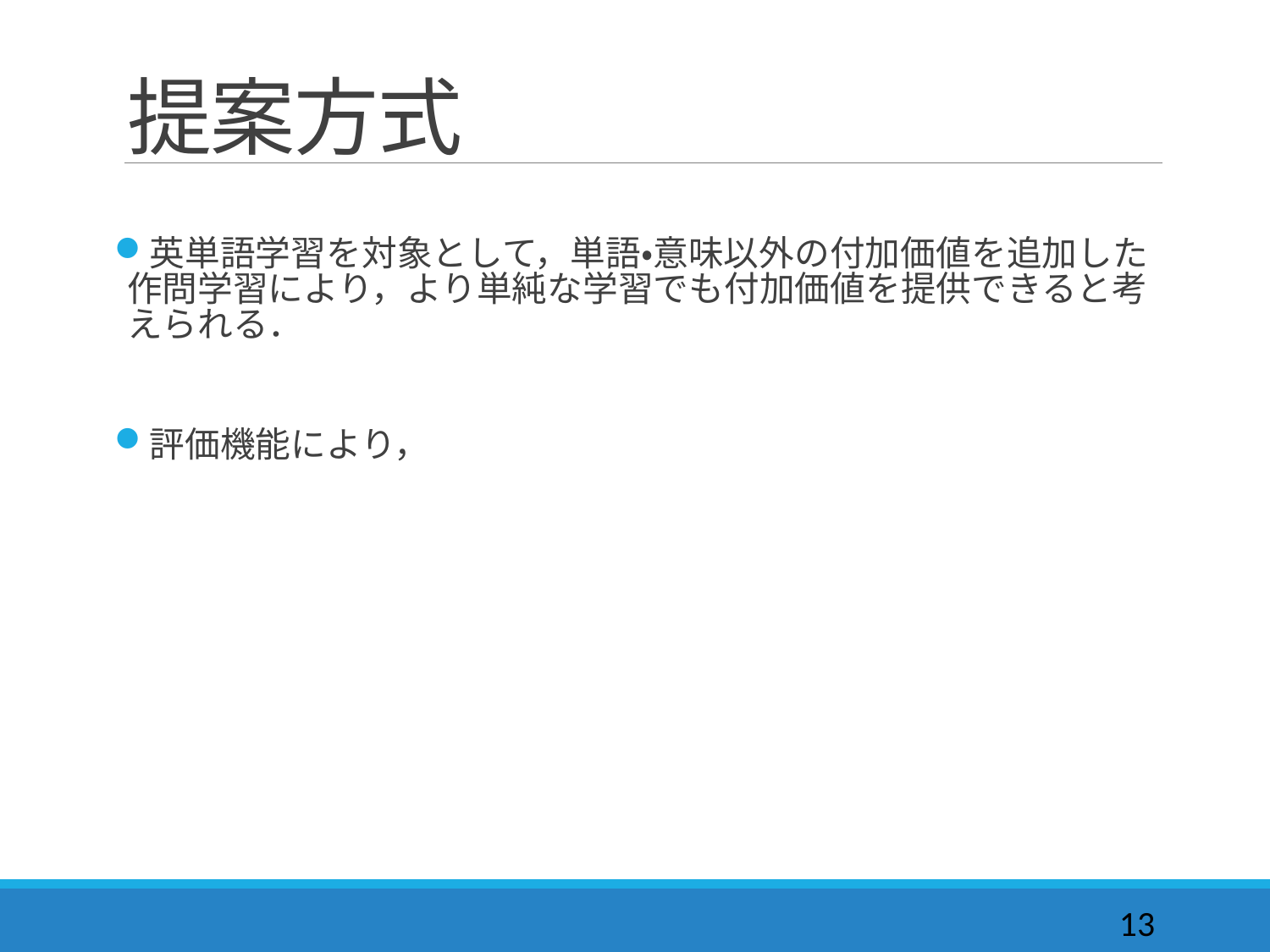

# 提案方式

英単語学習を対象として，単語・意味以外の付加価値を追加した作問学習により，より単純な学習でも付加価値を提供できると考えられる．

評価機能により，
13